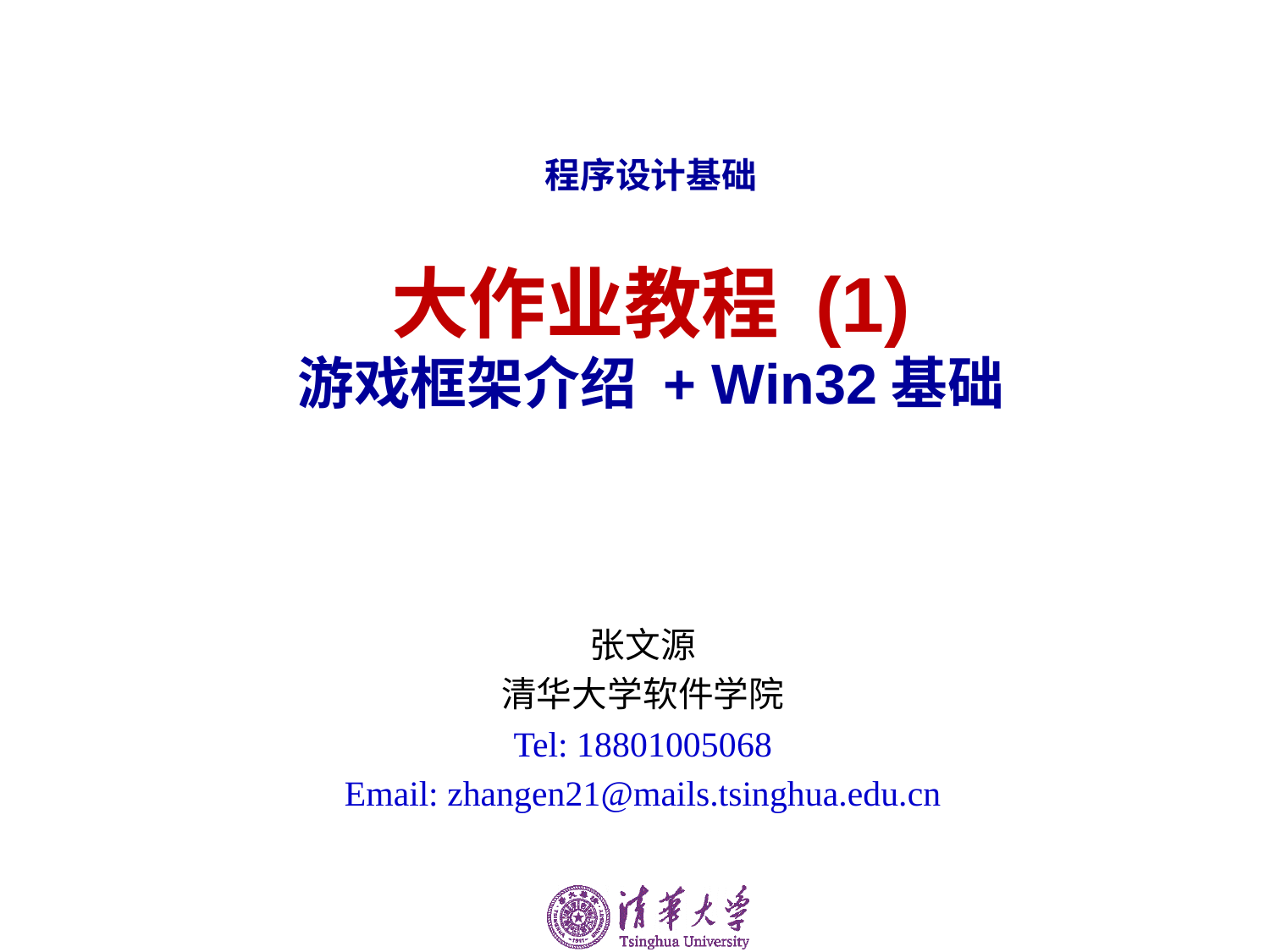

# 程序设计基础 大作业教程 (1) 游戏框架介绍 + Win32基础
张文源
清华大学软件学院
Tel: 18801005068
Email: zhangen21@mails.tsinghua.edu.cn